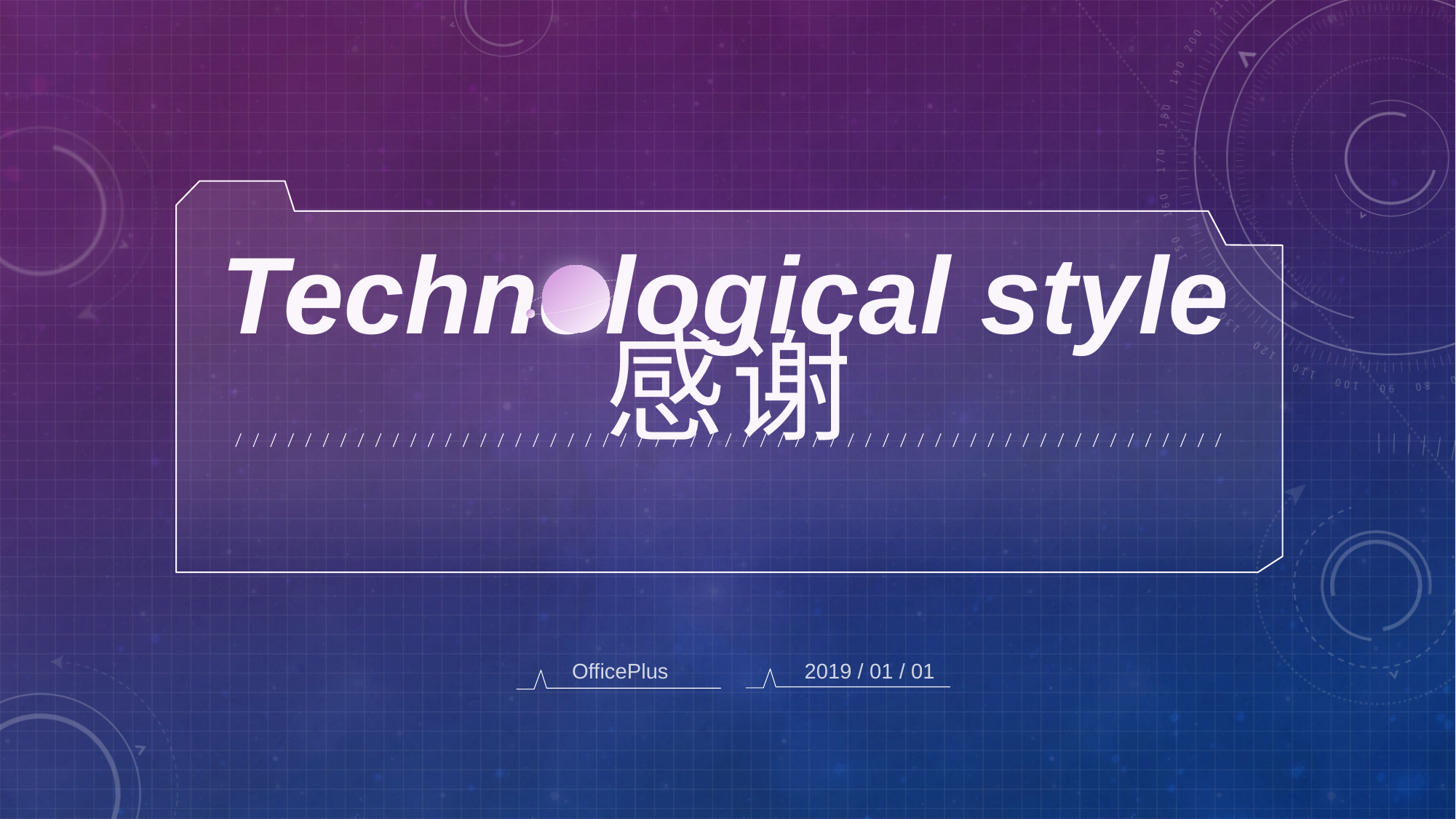

感谢
OfficePlus
2019 / 01 / 01